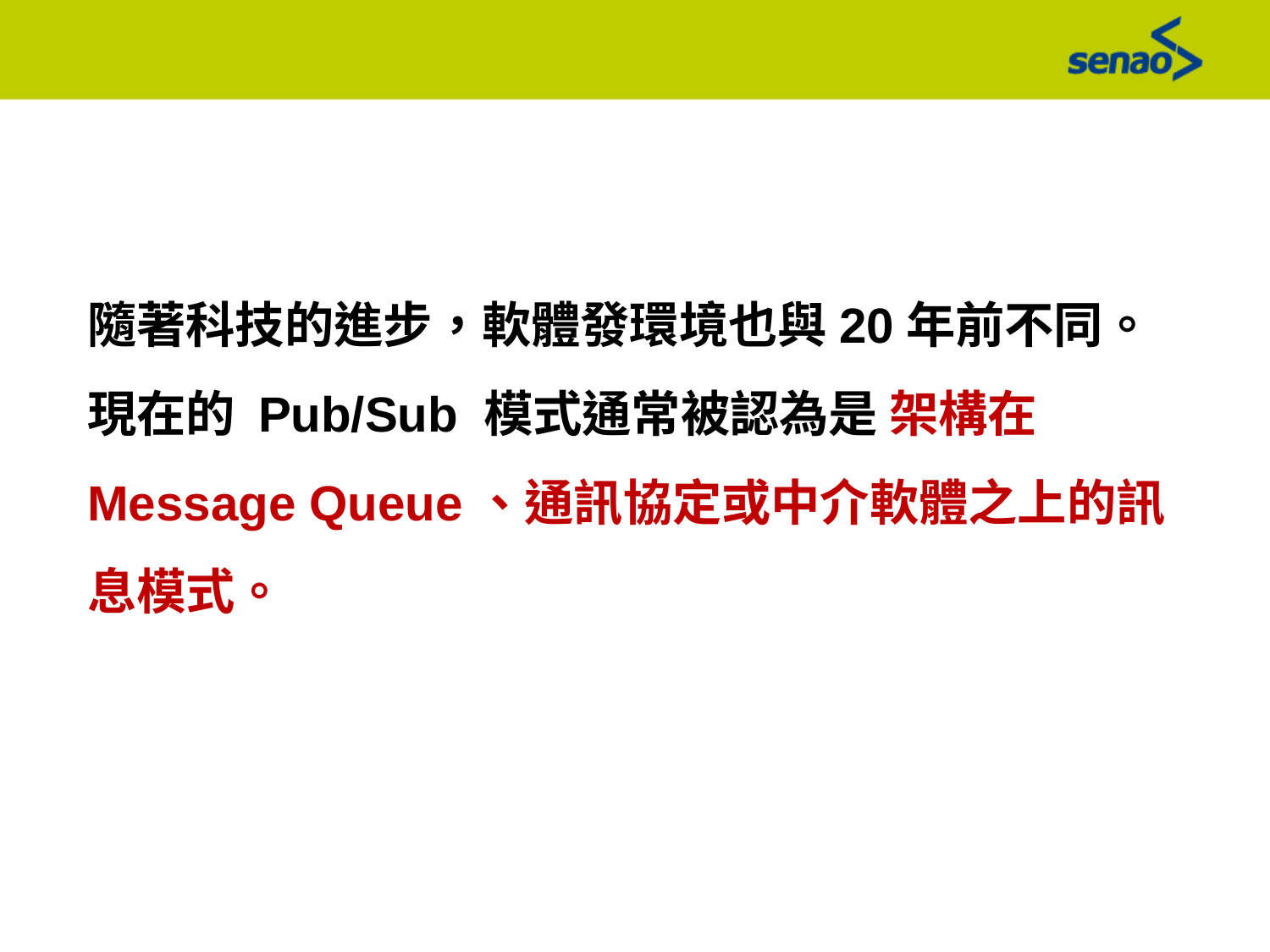

隨著科技的進步，軟體發環境也與20年前不同。
現在的 Pub/Sub 模式通常被認為是 架構在 Message Queue、通訊協定或中介軟體之上的訊息模式。